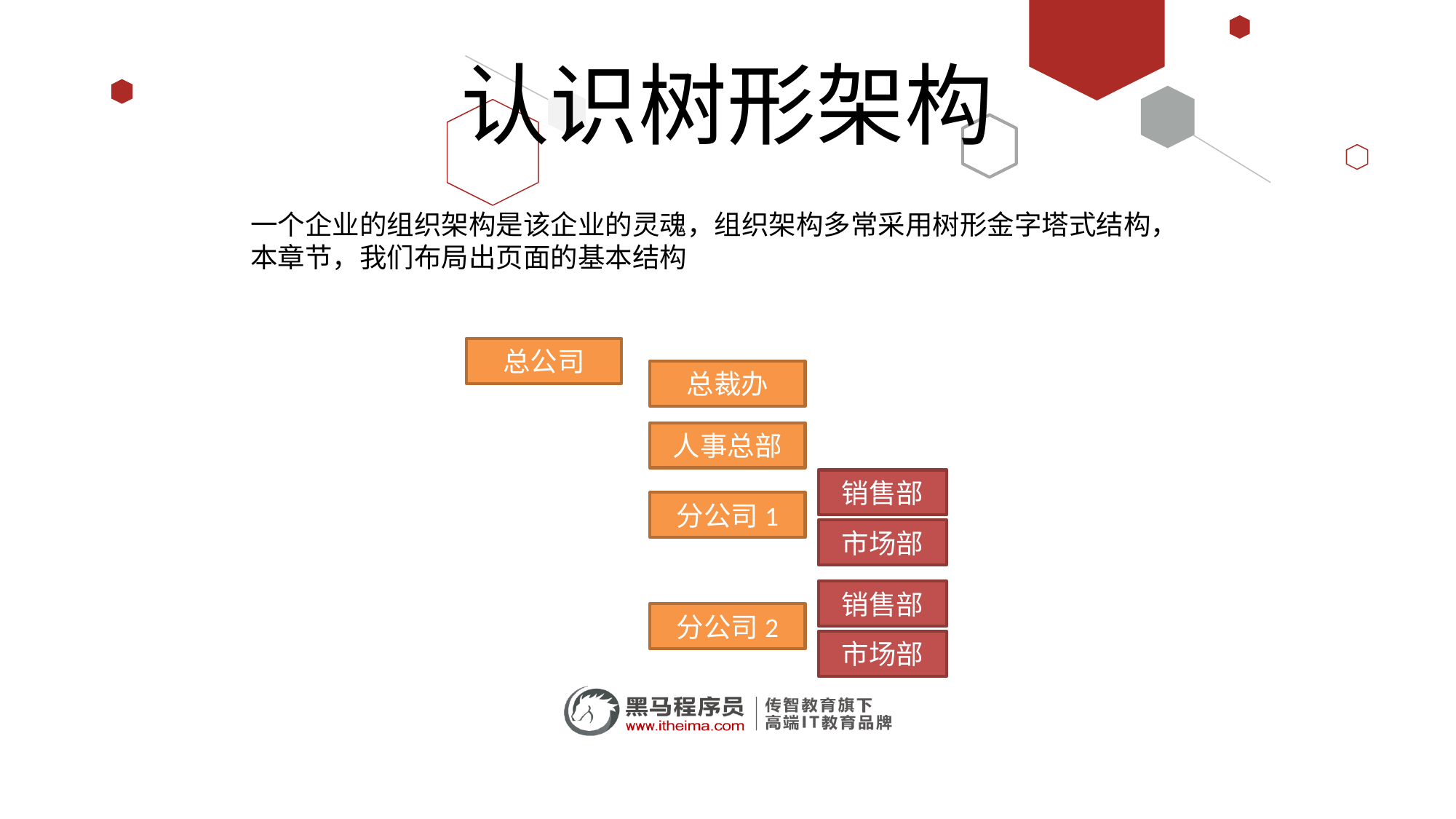

# 认识树形架构
一个企业的组织架构是该企业的灵魂，组织架构多常采用树形金字塔式结构，本章节，我们布局出页面的基本结构
总公司
总裁办
人事总部
销售部
分公司1
市场部
销售部
分公司2
市场部